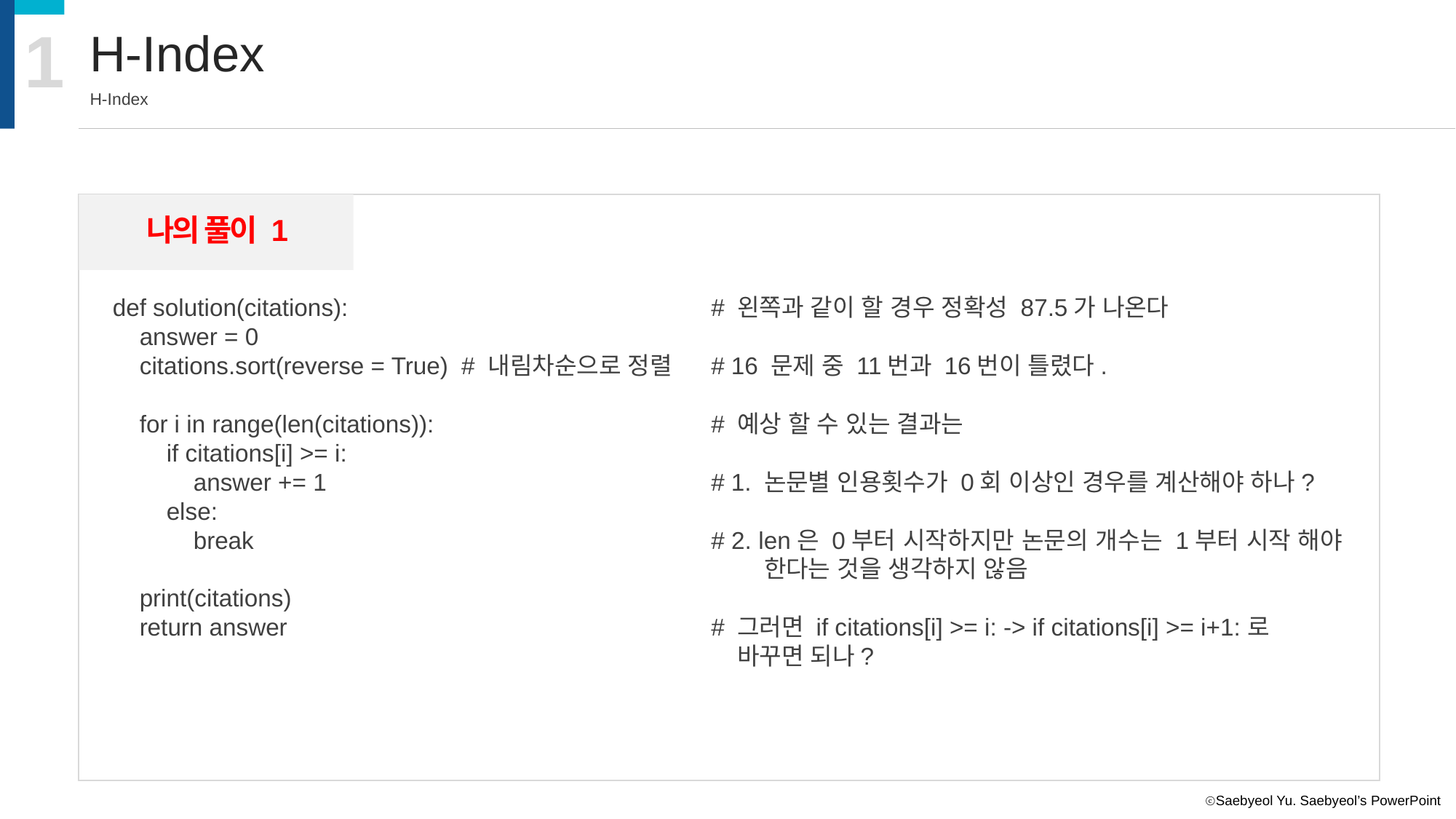

1
H-Index
H-Index

나의 풀이 1
def solution(citations):
    answer = 0
    citations.sort(reverse = True)  # 내림차순으로 정렬

    for i in range(len(citations)):
        if citations[i] >= i:
            answer += 1
        else:
            break

    print(citations)
    return answer
# 왼쪽과 같이 할 경우 정확성 87.5가 나온다

# 16 문제 중 11번과 16번이 틀렸다.

# 예상 할 수 있는 결과는

# 1. 논문별 인용횟수가 0회 이상인 경우를 계산해야 하나?

# 2. len은 0부터 시작하지만 논문의 개수는 1부터 시작 해야
       한다는 것을 생각하지 않음

# 그러면 if citations[i] >= i: -> if citations[i] >= i+1:로
   바꾸면 되나?